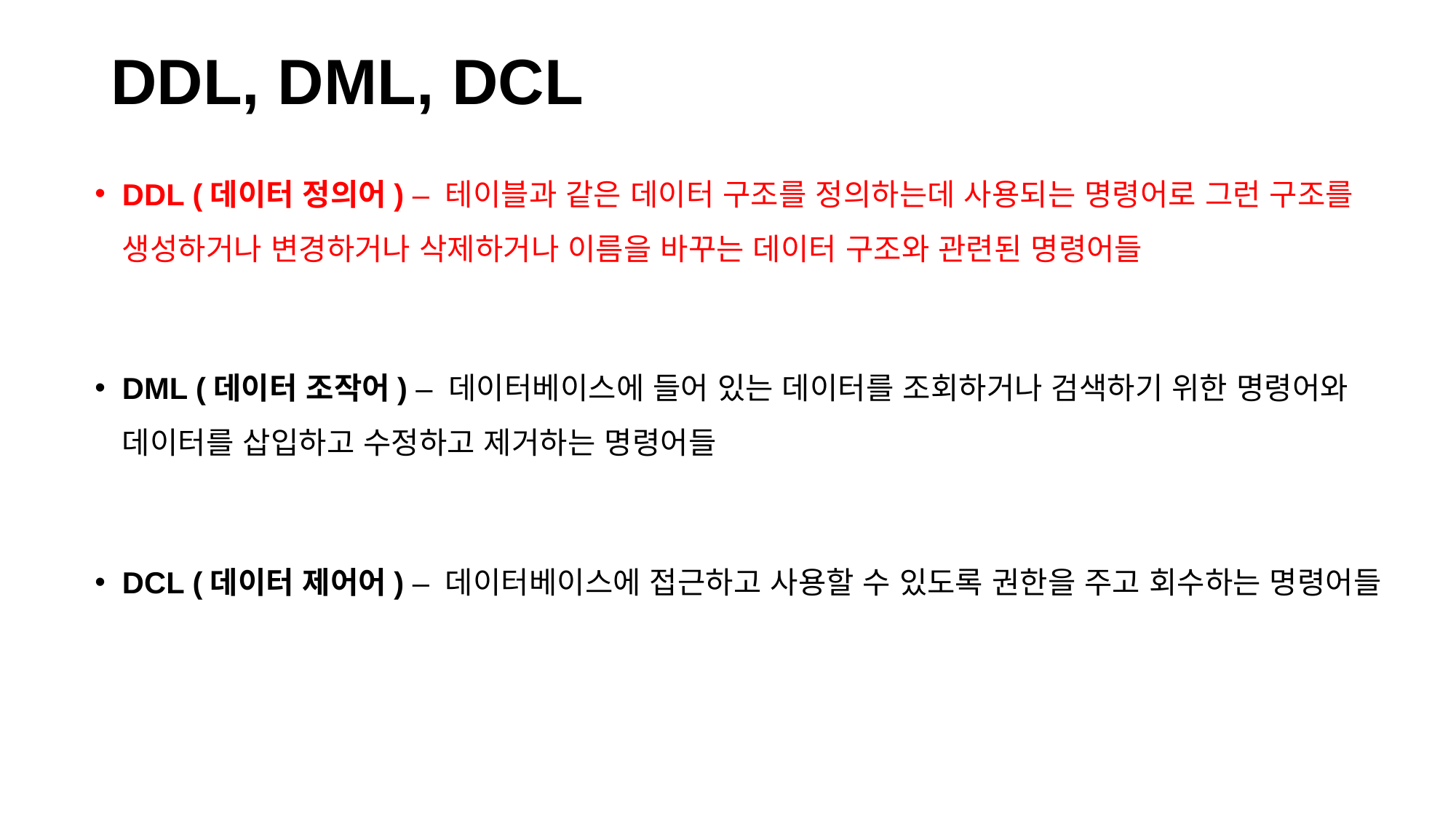

# DDL, DML, DCL
DDL (데이터 정의어) – 테이블과 같은 데이터 구조를 정의하는데 사용되는 명령어로 그런 구조를 생성하거나 변경하거나 삭제하거나 이름을 바꾸는 데이터 구조와 관련된 명령어들

DML (데이터 조작어) – 데이터베이스에 들어 있는 데이터를 조회하거나 검색하기 위한 명령어와 데이터를 삽입하고 수정하고 제거하는 명령어들

DCL (데이터 제어어) – 데이터베이스에 접근하고 사용할 수 있도록 권한을 주고 회수하는 명령어들